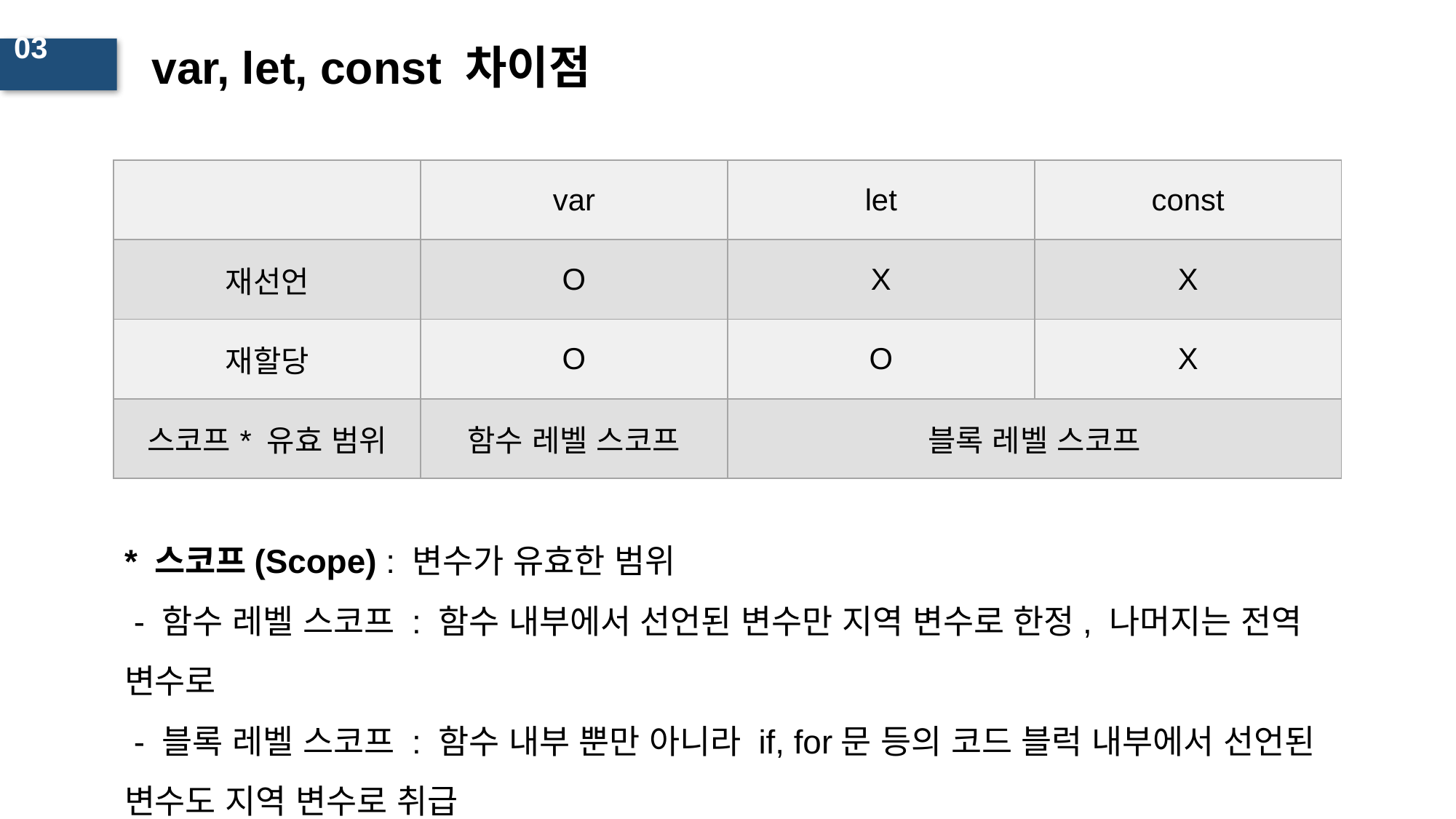

# var, let, const 차이점
03
|  | var | let | const |
| --- | --- | --- | --- |
| 재선언 | O | X | X |
| 재할당 | O | O | X |
| 스코프\* 유효 범위 | 함수 레벨 스코프 | 블록 레벨 스코프 |  |
* 스코프(Scope) : 변수가 유효한 범위
 - 함수 레벨 스코프 : 함수 내부에서 선언된 변수만 지역 변수로 한정, 나머지는 전역 변수로
 - 블록 레벨 스코프 : 함수 내부 뿐만 아니라 if, for문 등의 코드 블럭 내부에서 선언된 변수도 지역 변수로 취급